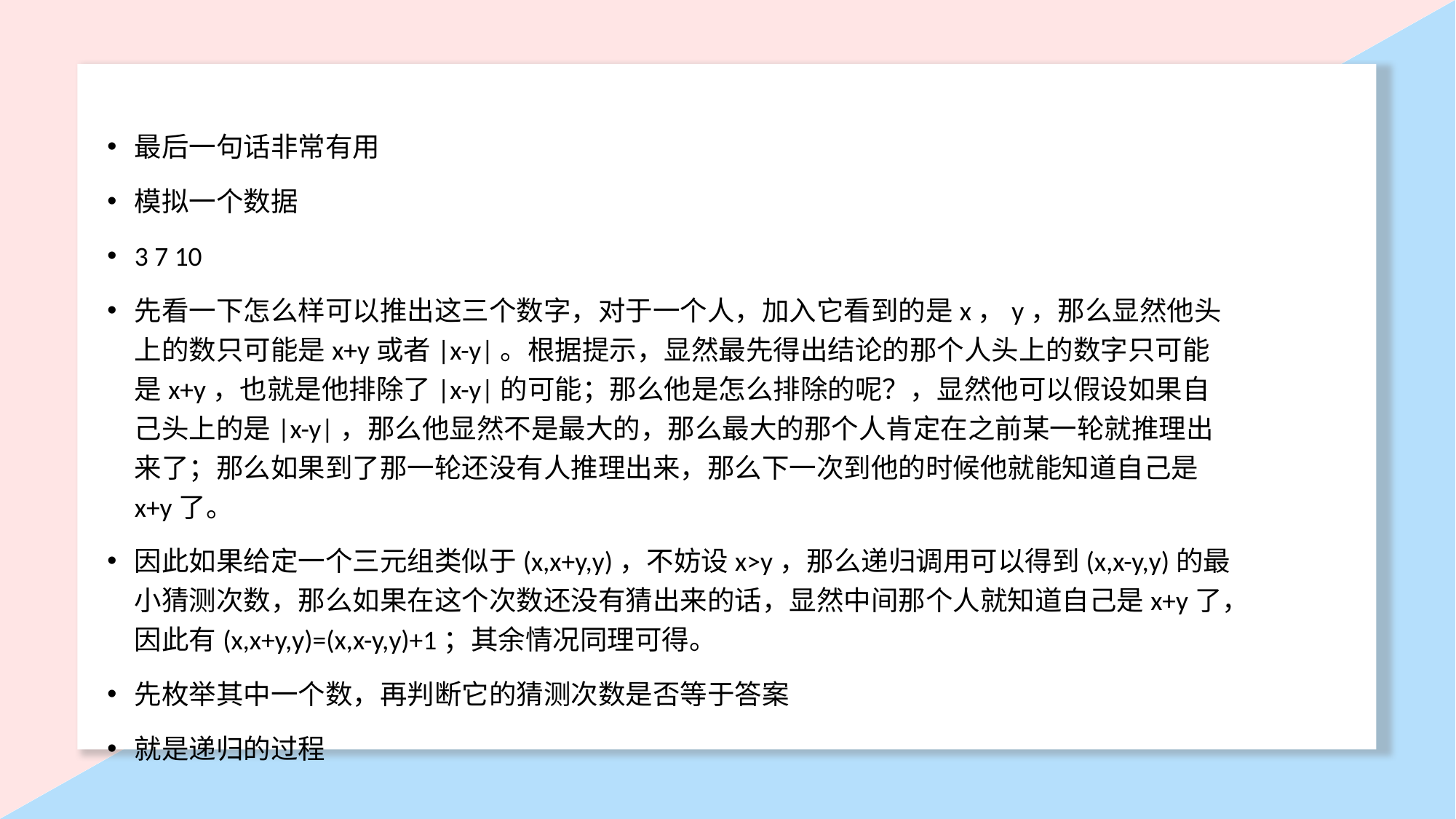

最后一句话非常有用
模拟一个数据
3 7 10
先看一下怎么样可以推出这三个数字，对于一个人，加入它看到的是x，y，那么显然他头上的数只可能是x+y或者|x-y|。根据提示，显然最先得出结论的那个人头上的数字只可能是x+y，也就是他排除了|x-y|的可能；那么他是怎么排除的呢？，显然他可以假设如果自己头上的是|x-y|，那么他显然不是最大的，那么最大的那个人肯定在之前某一轮就推理出来了；那么如果到了那一轮还没有人推理出来，那么下一次到他的时候他就能知道自己是x+y了。
因此如果给定一个三元组类似于(x,x+y,y)，不妨设x>y，那么递归调用可以得到(x,x-y,y)的最小猜测次数，那么如果在这个次数还没有猜出来的话，显然中间那个人就知道自己是x+y了，因此有(x,x+y,y)=(x,x-y,y)+1；其余情况同理可得。
先枚举其中一个数，再判断它的猜测次数是否等于答案
就是递归的过程